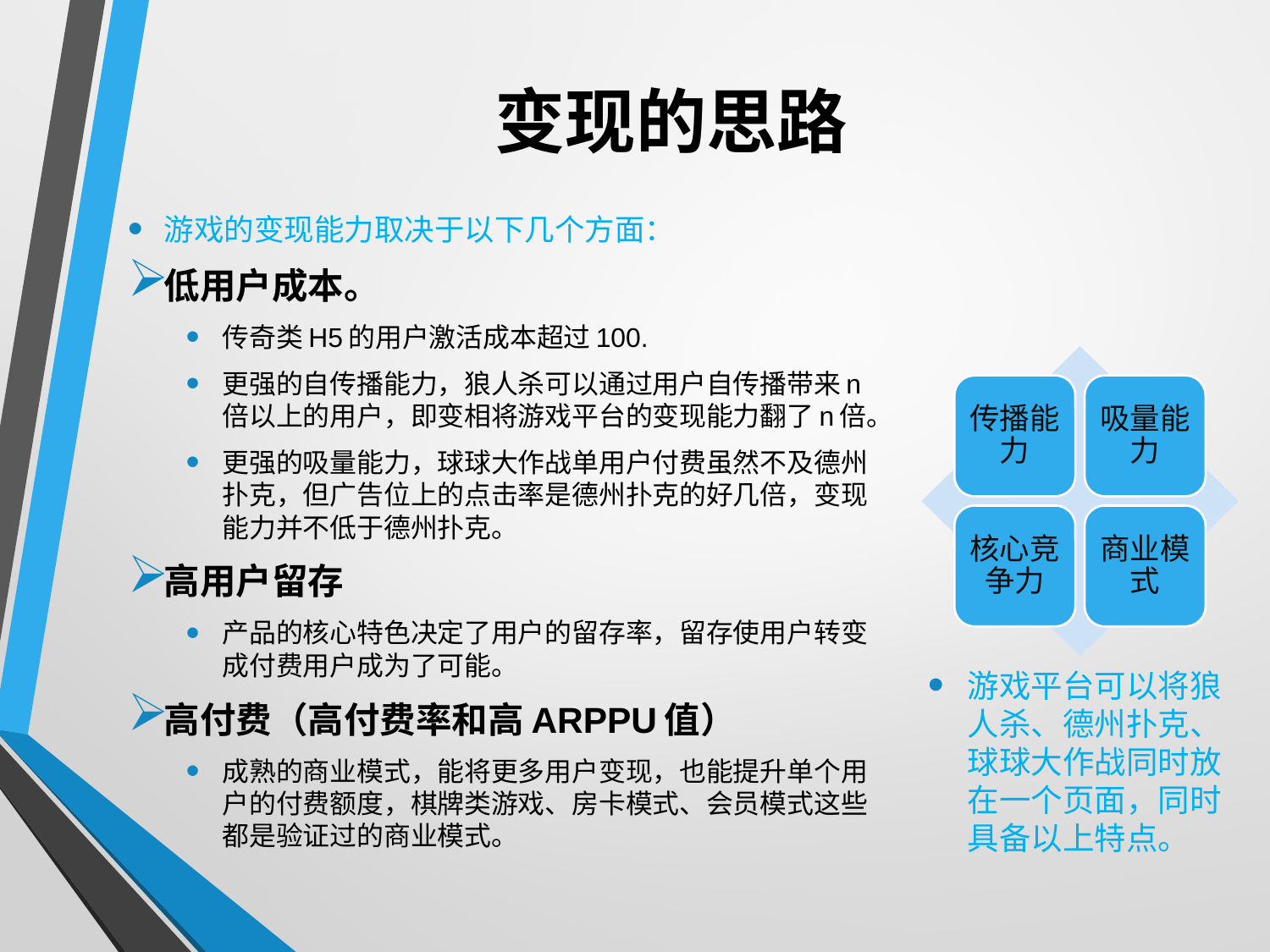

# 变现的思路
游戏的变现能力取决于以下几个方面：
低用户成本。
传奇类H5的用户激活成本超过100.
更强的自传播能力，狼人杀可以通过用户自传播带来n倍以上的用户，即变相将游戏平台的变现能力翻了n倍。
更强的吸量能力，球球大作战单用户付费虽然不及德州扑克，但广告位上的点击率是德州扑克的好几倍，变现能力并不低于德州扑克。
高用户留存
产品的核心特色决定了用户的留存率，留存使用户转变成付费用户成为了可能。
高付费（高付费率和高ARPPU值）
成熟的商业模式，能将更多用户变现，也能提升单个用户的付费额度，棋牌类游戏、房卡模式、会员模式这些都是验证过的商业模式。
传播能力
吸量能力
核心竞争力
商业模式
游戏平台可以将狼人杀、德州扑克、球球大作战同时放在一个页面，同时具备以上特点。